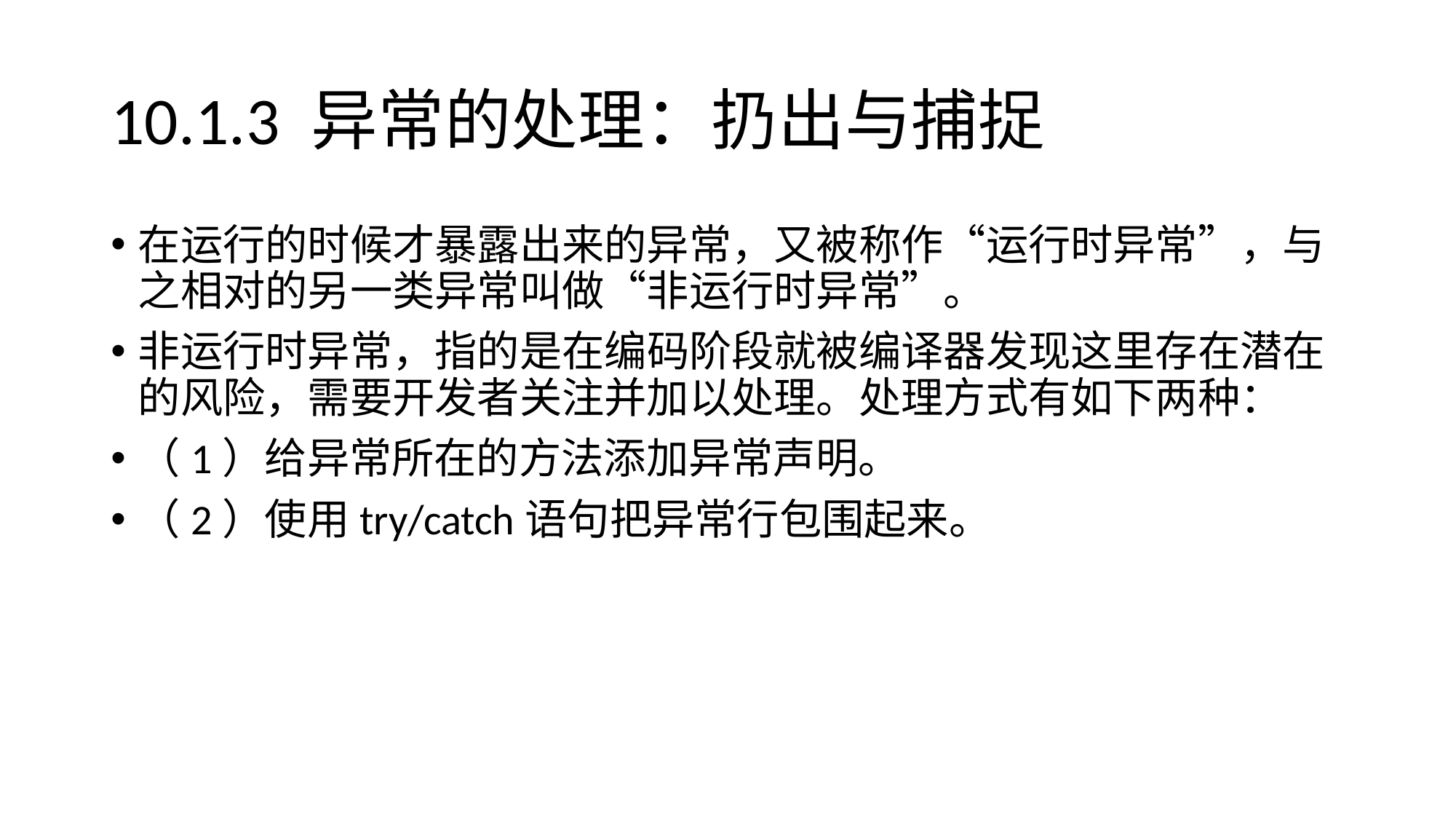

# 10.1.3 异常的处理：扔出与捕捉
在运行的时候才暴露出来的异常，又被称作“运行时异常”，与之相对的另一类异常叫做“非运行时异常”。
非运行时异常，指的是在编码阶段就被编译器发现这里存在潜在的风险，需要开发者关注并加以处理。处理方式有如下两种：
（1）给异常所在的方法添加异常声明。
（2）使用try/catch语句把异常行包围起来。